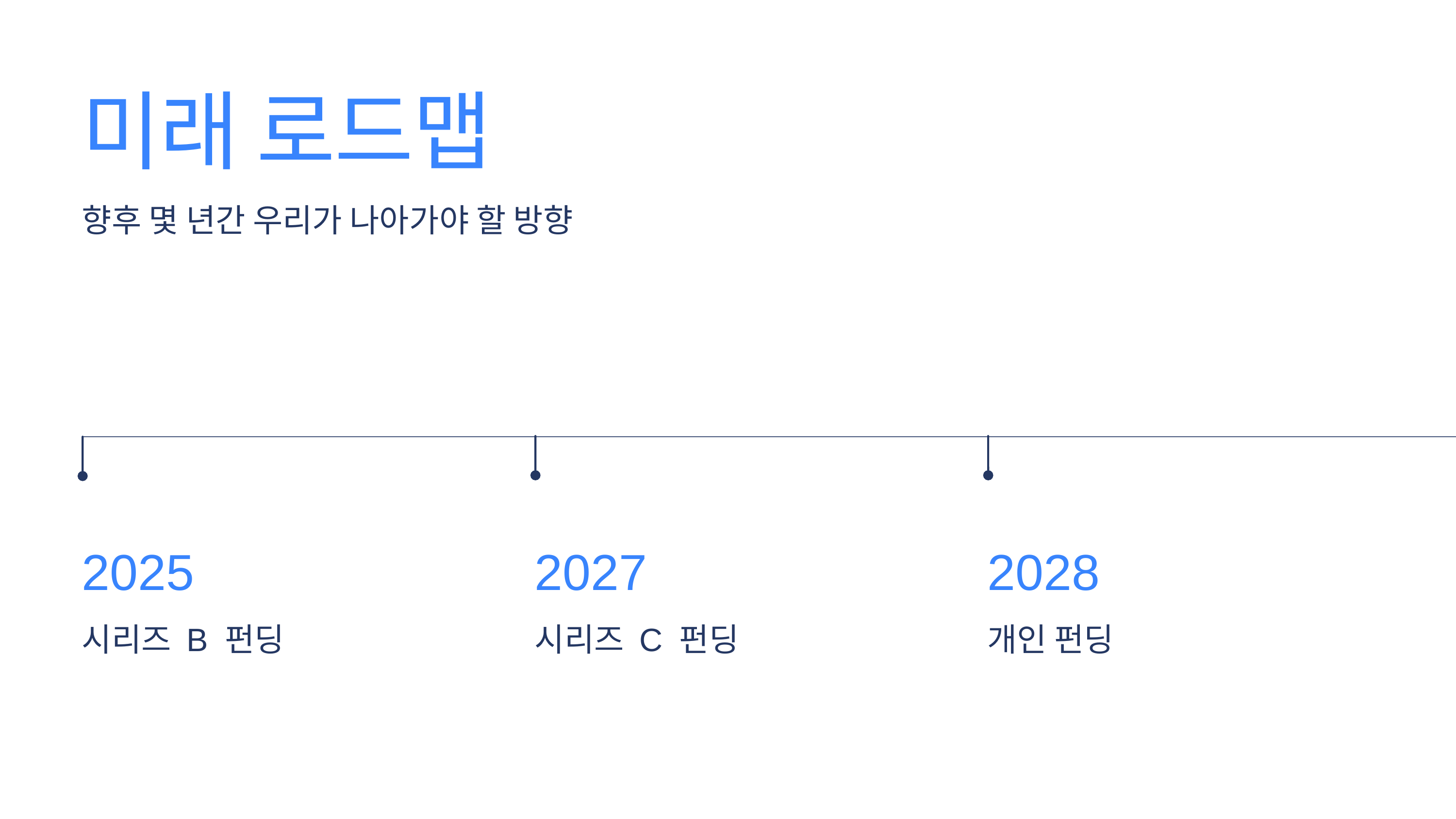

미래 로드맵
향후 몇 년간 우리가 나아가야 할 방향

2027
시리즈 C 펀딩

2028
개인 펀딩

2025
시리즈 B 펀딩